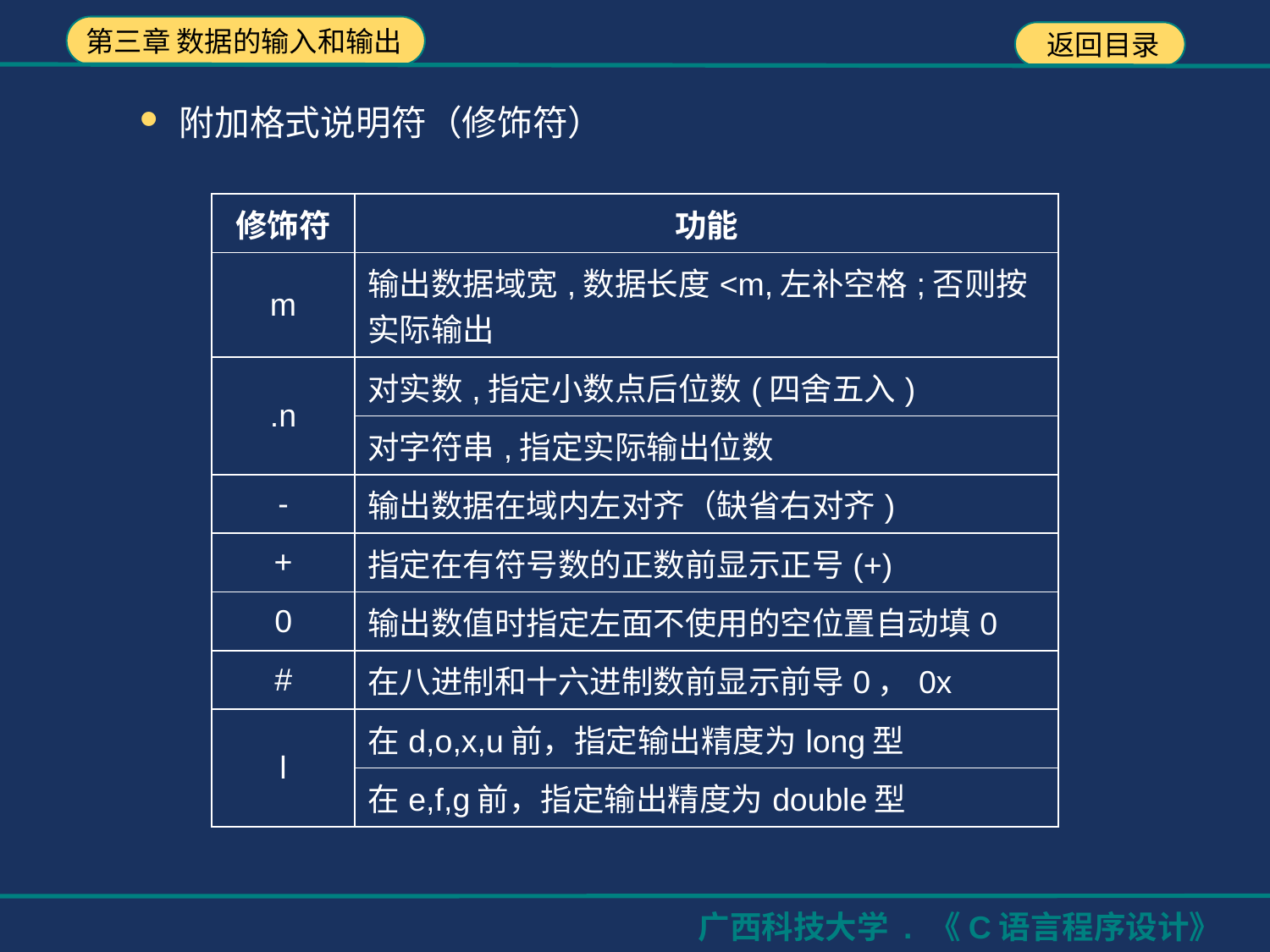

附加格式说明符（修饰符）
| 修饰符 | 功能 |
| --- | --- |
| m | 输出数据域宽,数据长度<m,左补空格;否则按实际输出 |
| .n | 对实数,指定小数点后位数(四舍五入) |
|  | 对字符串,指定实际输出位数 |
| - | 输出数据在域内左对齐（缺省右对齐) |
| + | 指定在有符号数的正数前显示正号(+) |
| 0 | 输出数值时指定左面不使用的空位置自动填0 |
| # | 在八进制和十六进制数前显示前导0，0x |
| l | 在d,o,x,u前，指定输出精度为long型 |
|  | 在e,f,g前，指定输出精度为double型 |